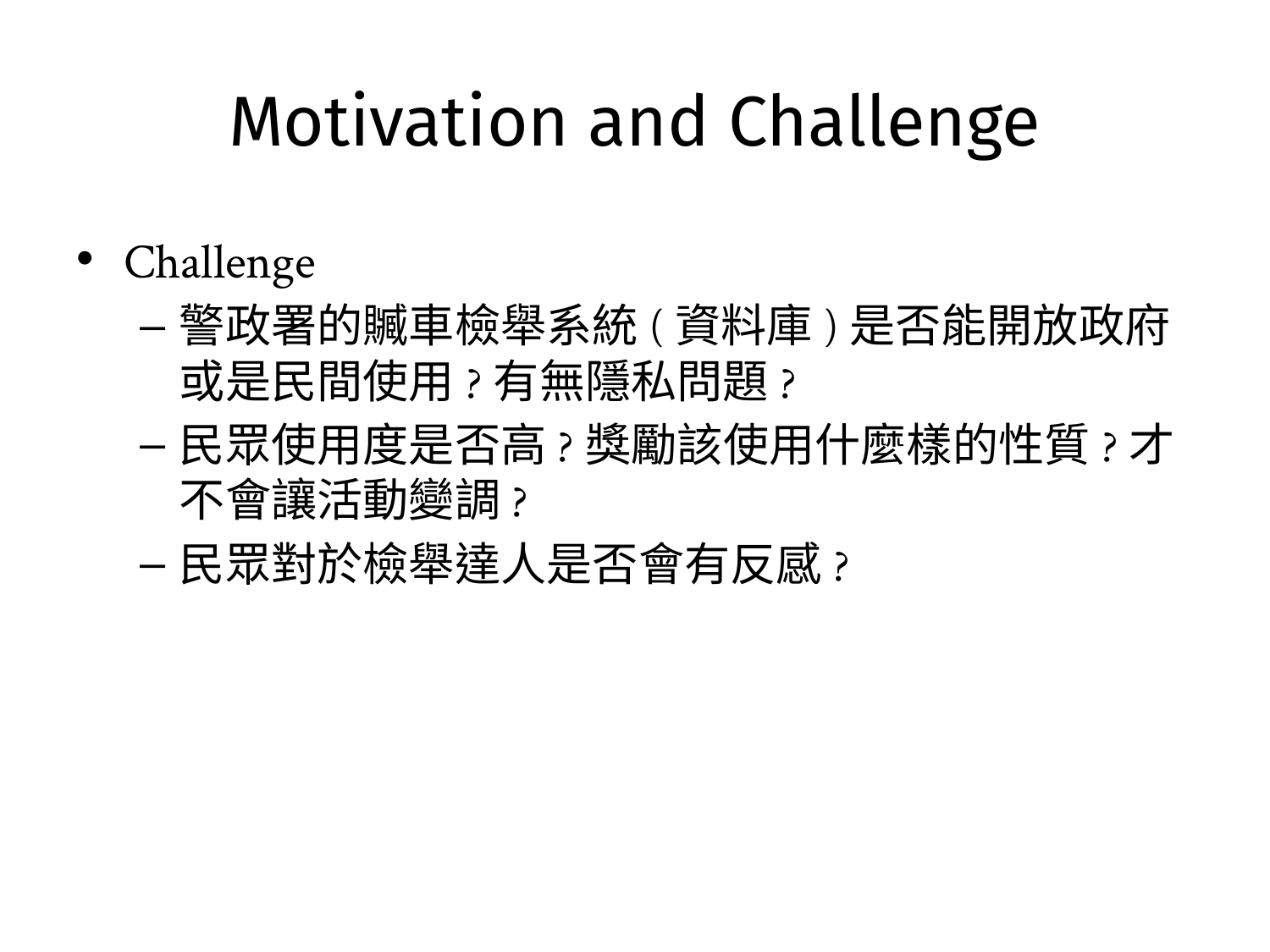

# Motivation and Challenge
Challenge
警政署的贓車檢舉系統(資料庫)是否能開放政府或是民間使用?有無隱私問題?
民眾使用度是否高?獎勵該使用什麼樣的性質?才不會讓活動變調?
民眾對於檢舉達人是否會有反感?